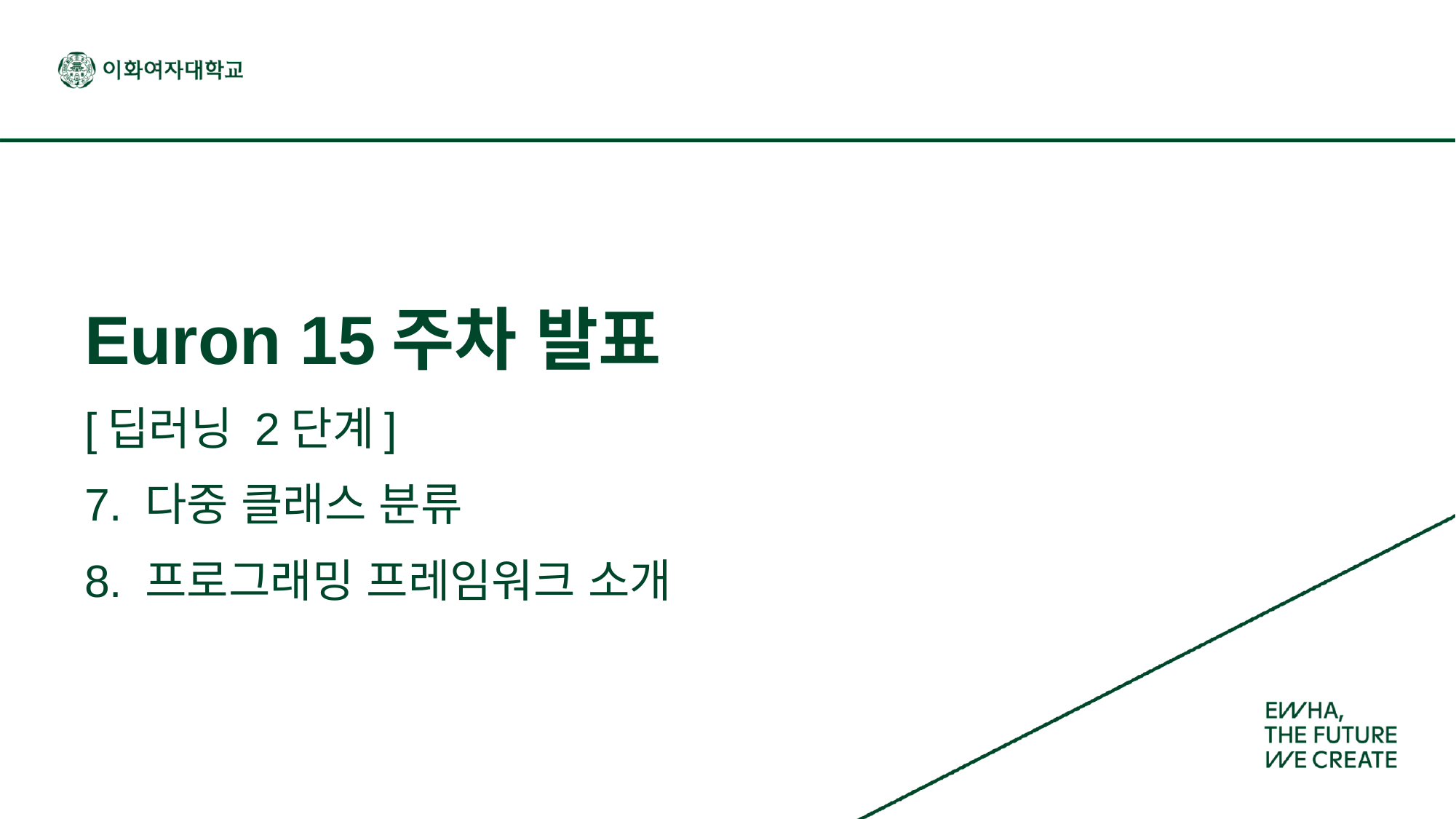

# Euron 15주차 발표
[딥러닝 2단계]
7. 다중 클래스 분류
8. 프로그래밍 프레임워크 소개